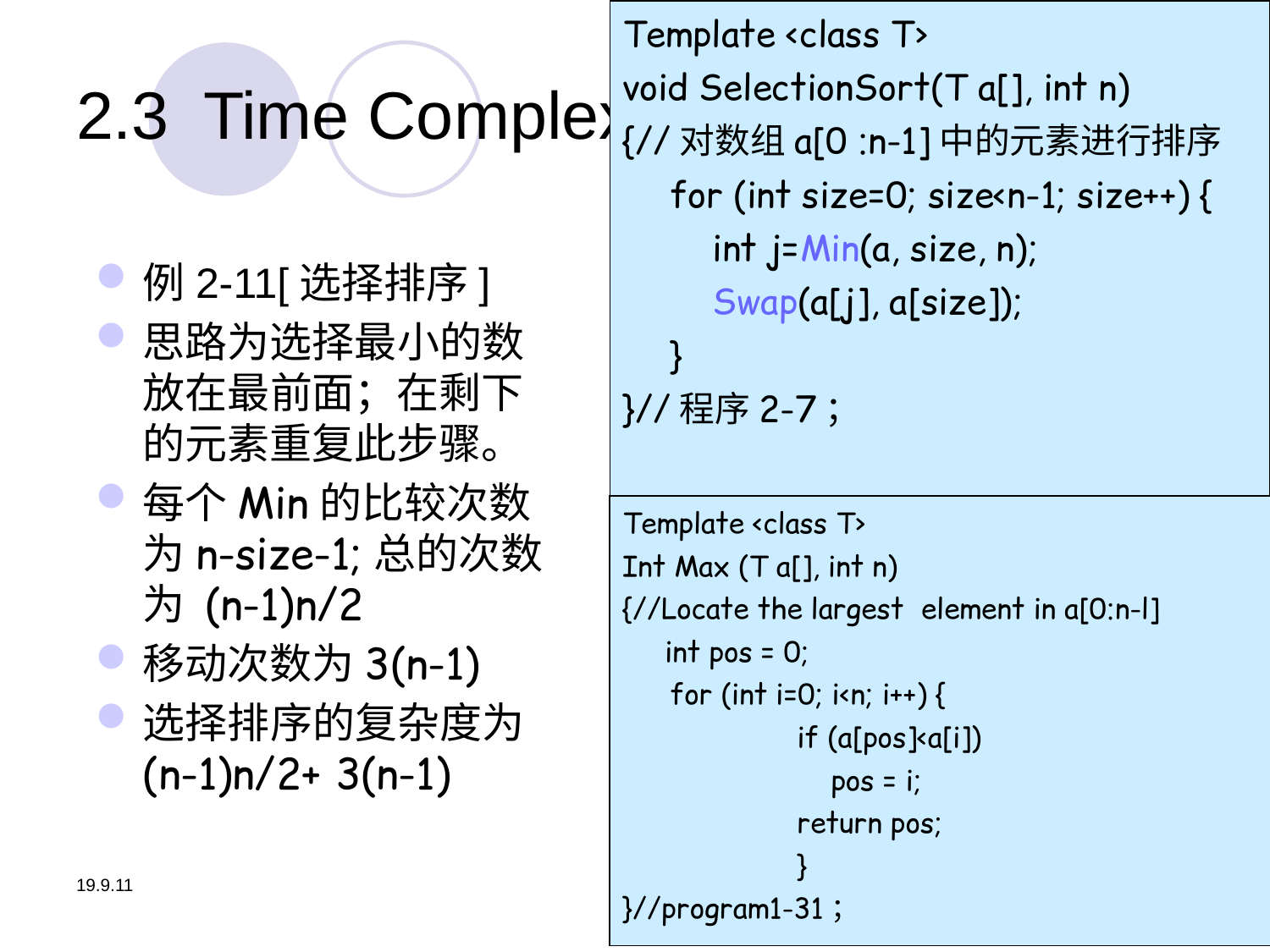

Template <class T>
void SelectionSort(T a[], int n)
{//对数组a[0 :n-1]中的元素进行排序
	for (int size=0; size<n-1; size++) {
	    int j=Min(a, size, n);
	    Swap(a[j], a[size]);
	}
}//程序2-7；
# 2.3	Time Complexity
例2-11[选择排序]
思路为选择最小的数放在最前面；在剩下的元素重复此步骤。
每个Min的比较次数为n-size-1;总的次数为 (n-1)n/2
移动次数为3(n-1)
选择排序的复杂度为(n-1)n/2+ 3(n-1)
Template <class T>
Int Max (T a[], int n)
{//Locate the largest  element in a[0:n-l]
     int pos = 0;
	for (int i=0; i<n; i++) {
	 	if (a[pos]<a[i])
		    pos = i;
		return pos;
      	}
}//program1-31；
19.9.11
32